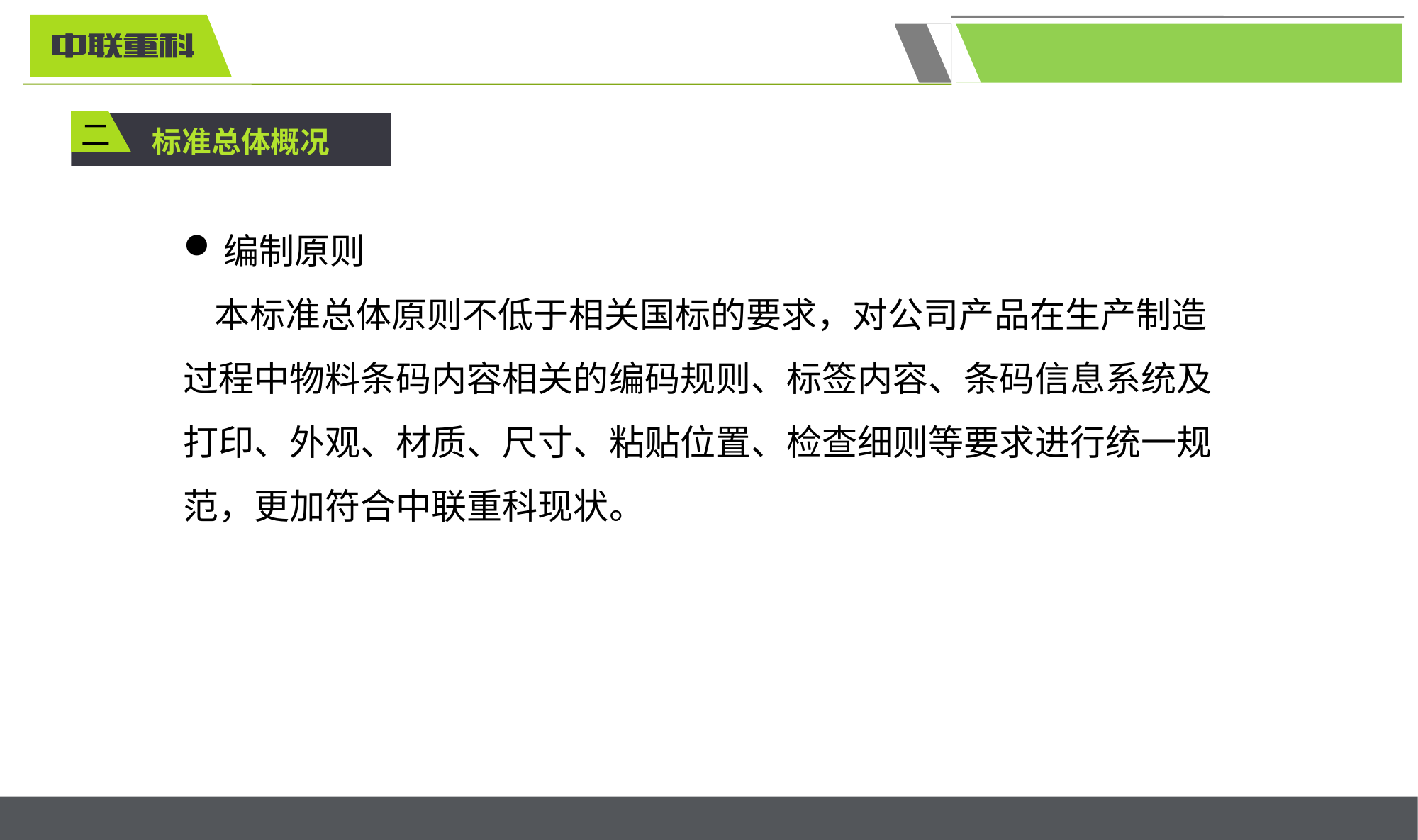

标准总体概况
二

编制原则
本标准总体原则不低于相关国标的要求，对公司产品在生产制造过程中物料条码内容相关的编码规则、标签内容、条码信息系统及打印、外观、材质、尺寸、粘贴位置、检查细则等要求进行统一规范，更加符合中联重科现状。